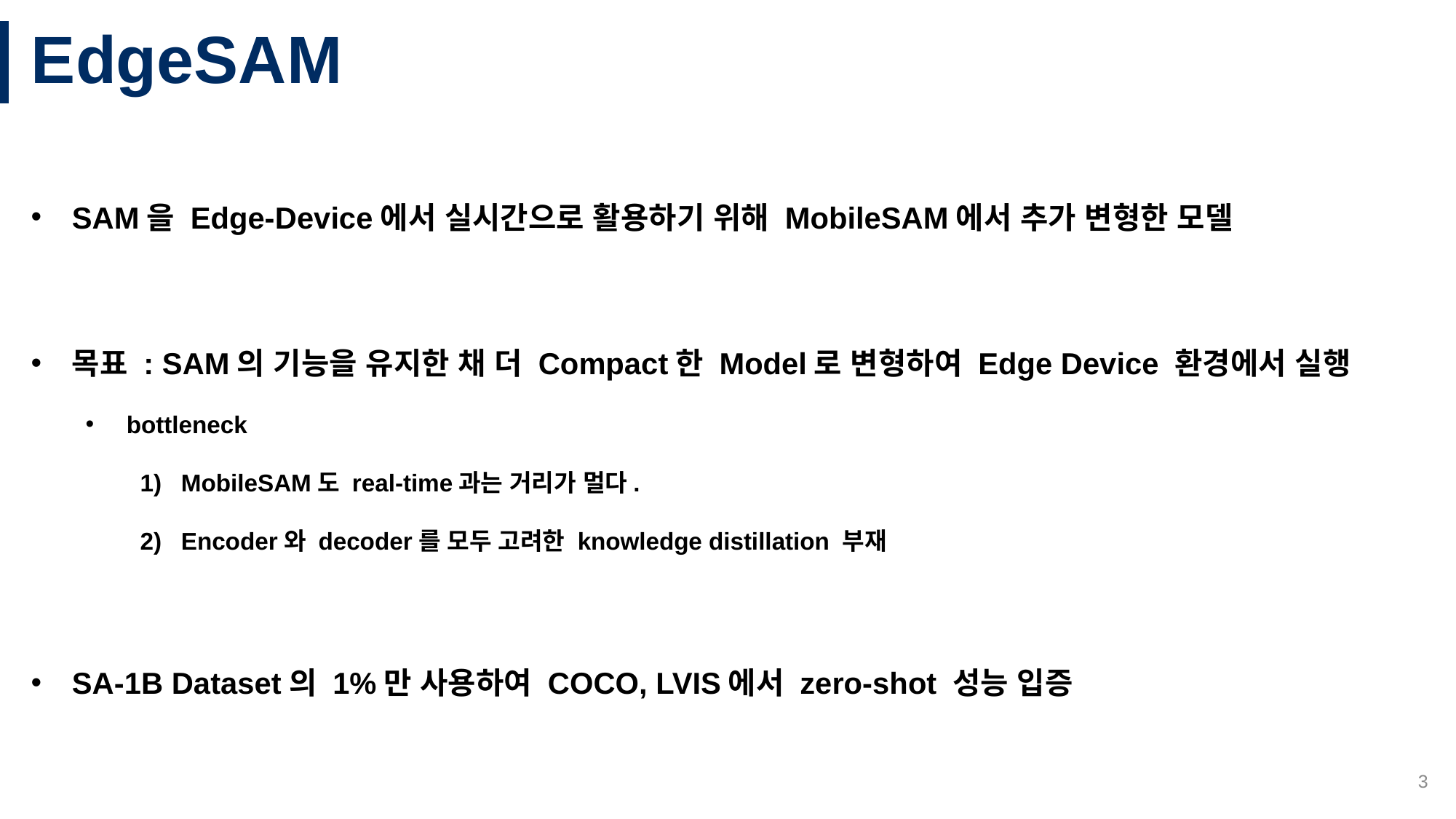

# EdgeSAM
SAM을 Edge-Device에서 실시간으로 활용하기 위해 MobileSAM에서 추가 변형한 모델

목표 : SAM의 기능을 유지한 채 더 Compact한 Model로 변형하여 Edge Device 환경에서 실행
bottleneck
MobileSAM도 real-time과는 거리가 멀다.
Encoder와 decoder를 모두 고려한 knowledge distillation 부재

SA-1B Dataset의 1%만 사용하여 COCO, LVIS에서 zero-shot 성능 입증
3